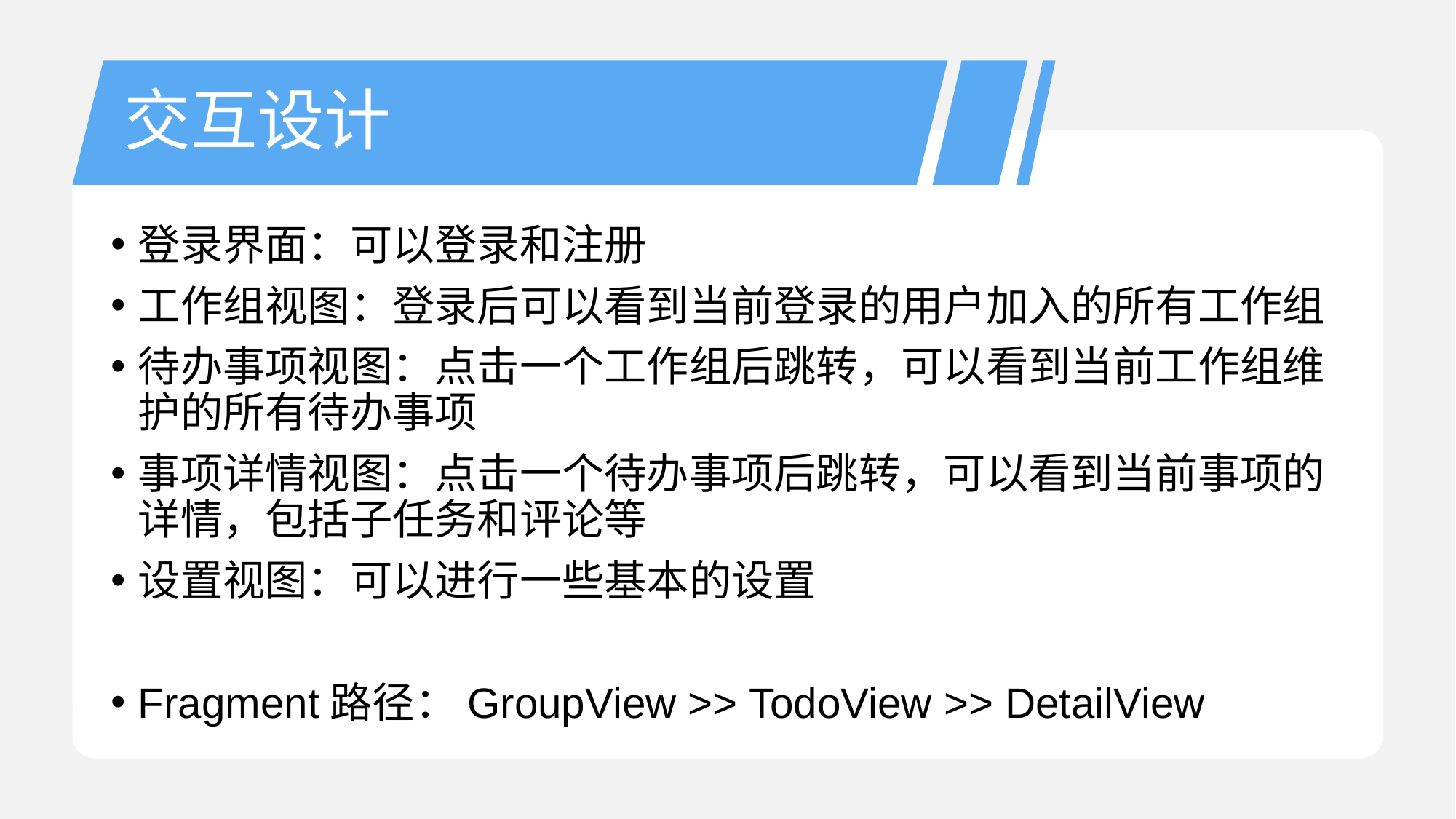

# 交互设计
登录界面：可以登录和注册
工作组视图：登录后可以看到当前登录的用户加入的所有工作组
待办事项视图：点击一个工作组后跳转，可以看到当前工作组维护的所有待办事项
事项详情视图：点击一个待办事项后跳转，可以看到当前事项的详情，包括子任务和评论等
设置视图：可以进行一些基本的设置

Fragment路径：GroupView >> TodoView >> DetailView